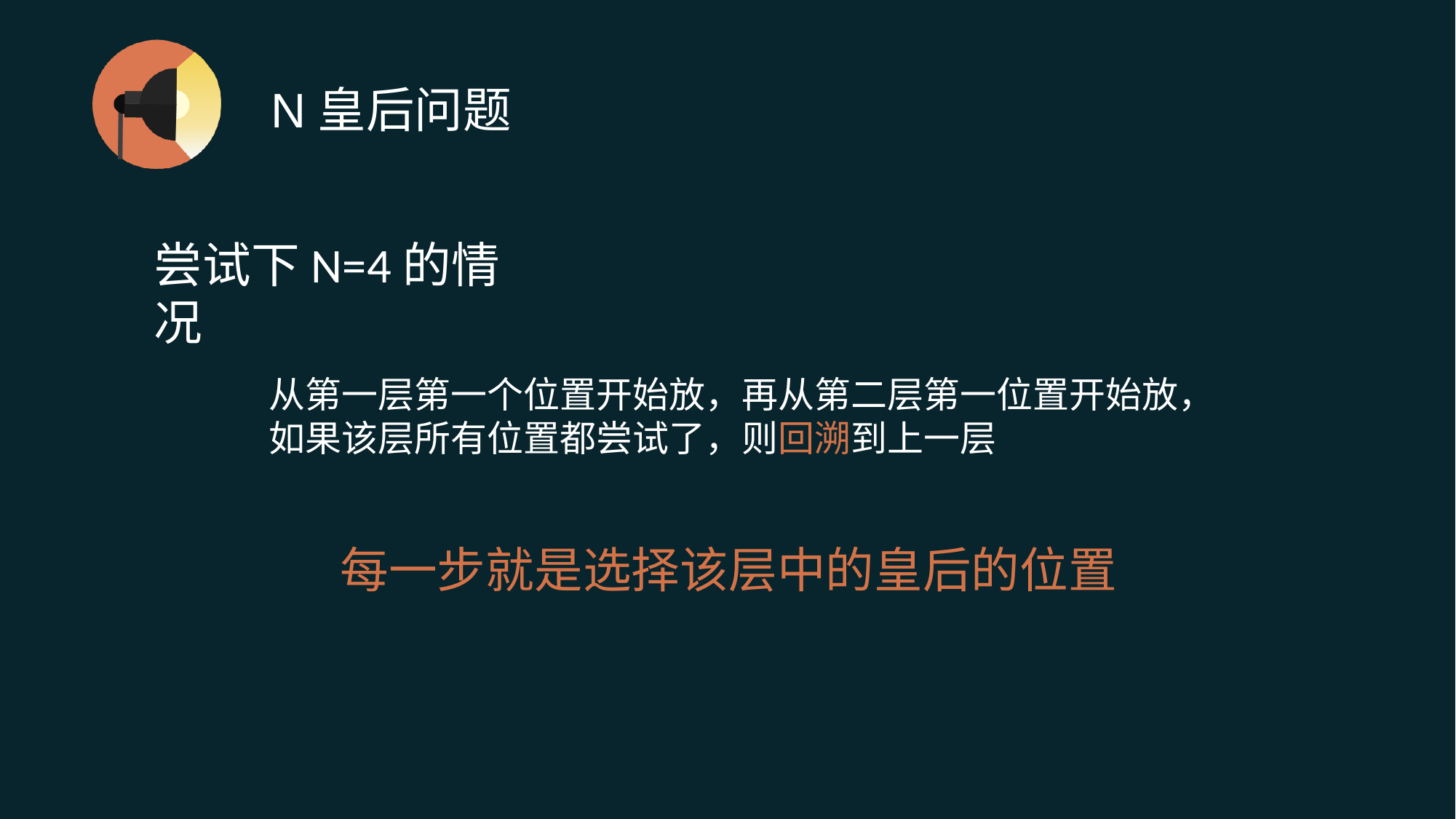

# N皇后问题
尝试下N=4的情况
从第一层第一个位置开始放，再从第二层第一位置开始放，如果该层所有位置都尝试了，则回溯到上一层
每一步就是选择该层中的皇后的位置